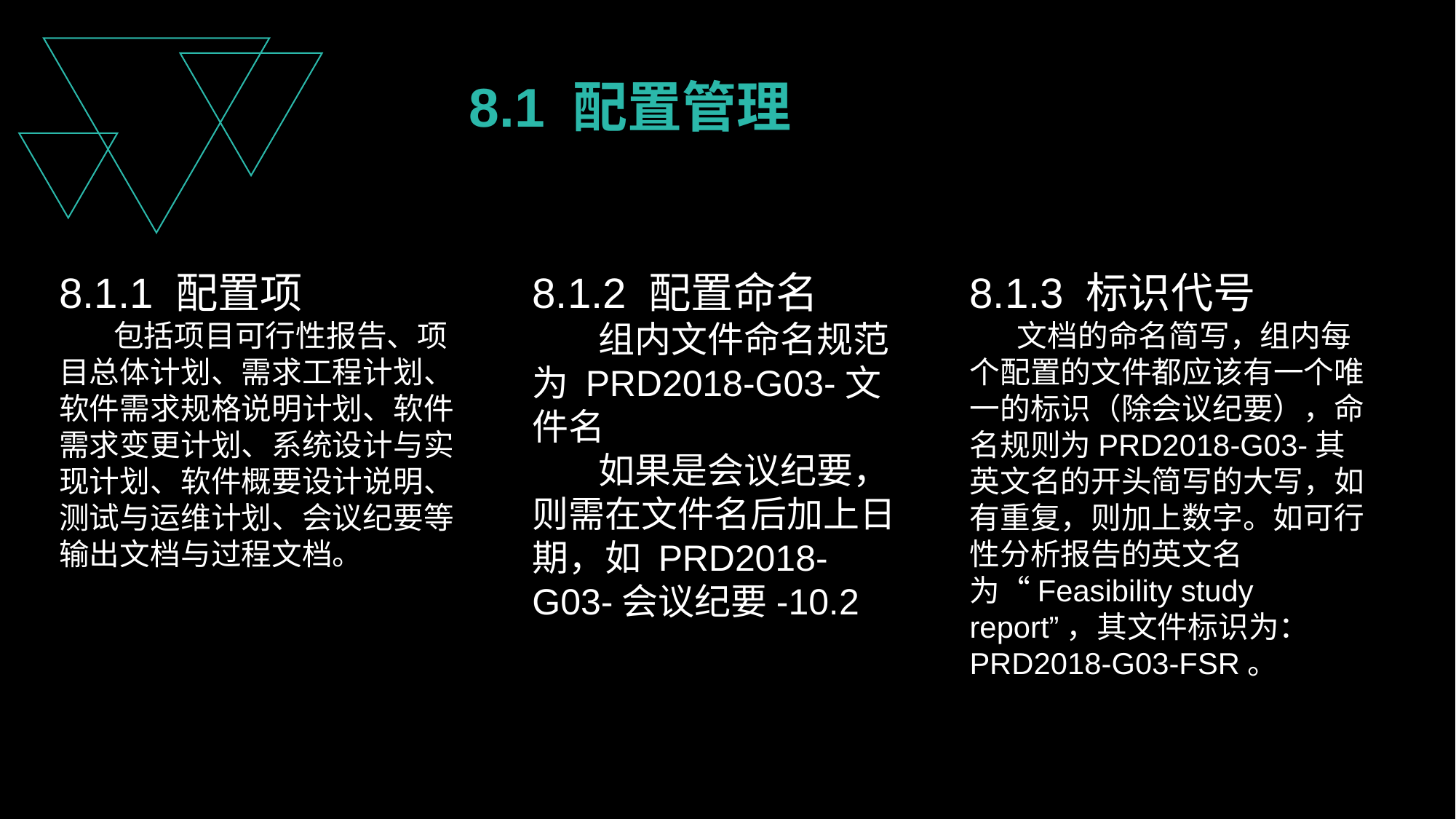

8.1 配置管理

8.1.1 配置项
       包括项目可行性报告、项目总体计划、需求工程计划、软件需求规格说明计划、软件需求变更计划、系统设计与实现计划、软件概要设计说明、测试与运维计划、会议纪要等输出文档与过程文档。

8.1.2 配置命名
       组内文件命名规范为 PRD2018-G03-文件名
       如果是会议纪要，则需在文件名后加上日期，如 PRD2018-G03-会议纪要-10.2

8.1.3 标识代号
      文档的命名简写，组内每个配置的文件都应该有一个唯一的标识（除会议纪要），命名规则为PRD2018-G03-其英文名的开头简写的大写，如有重复，则加上数字。如可行性分析报告的英文名为“Feasibility study report”，其文件标识为：PRD2018-G03-FSR。